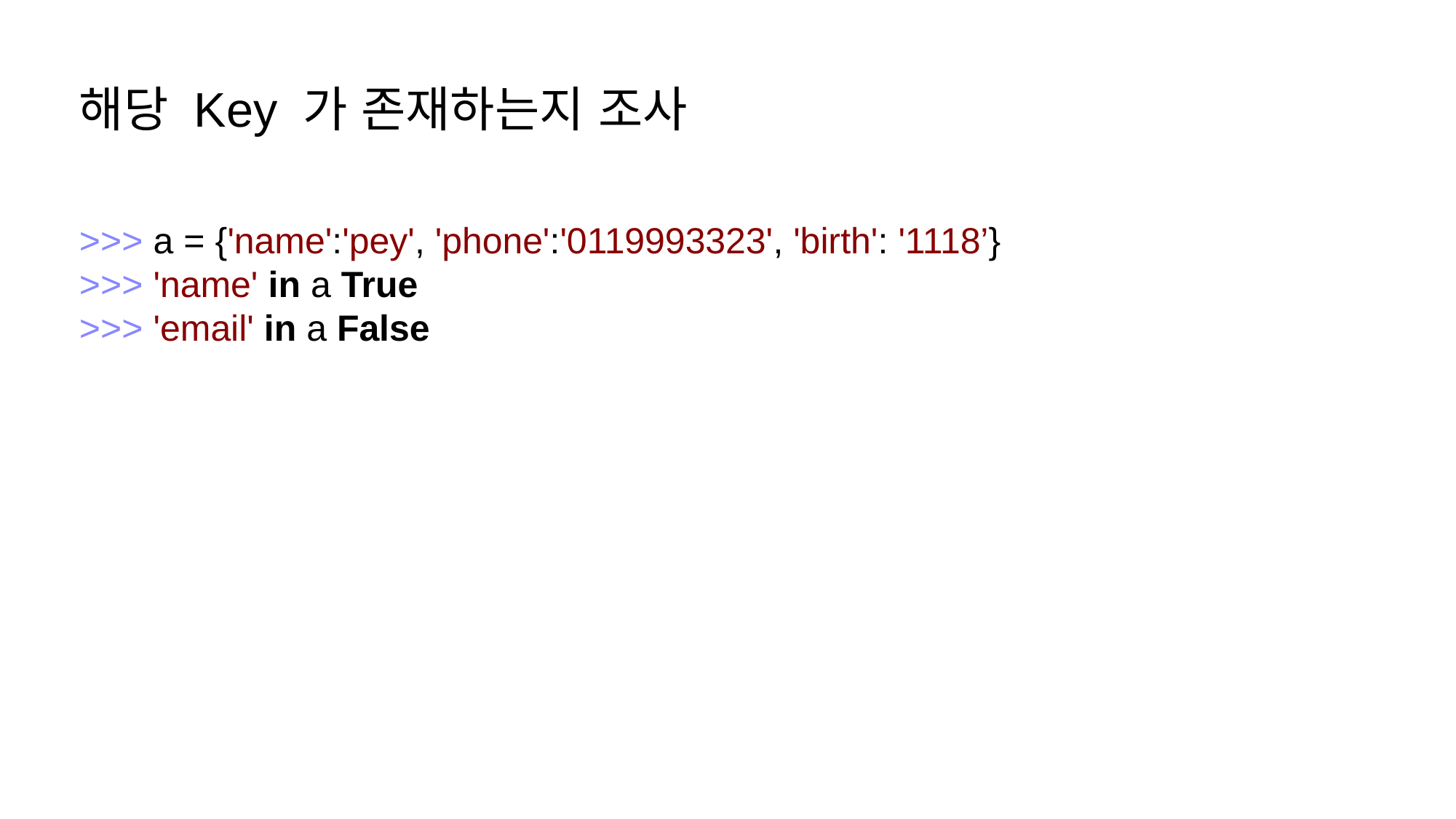

해당 Key 가 존재하는지 조사
>>> a = {'name':'pey', 'phone':'0119993323', 'birth': '1118’}
>>> 'name' in a True
>>> 'email' in a False